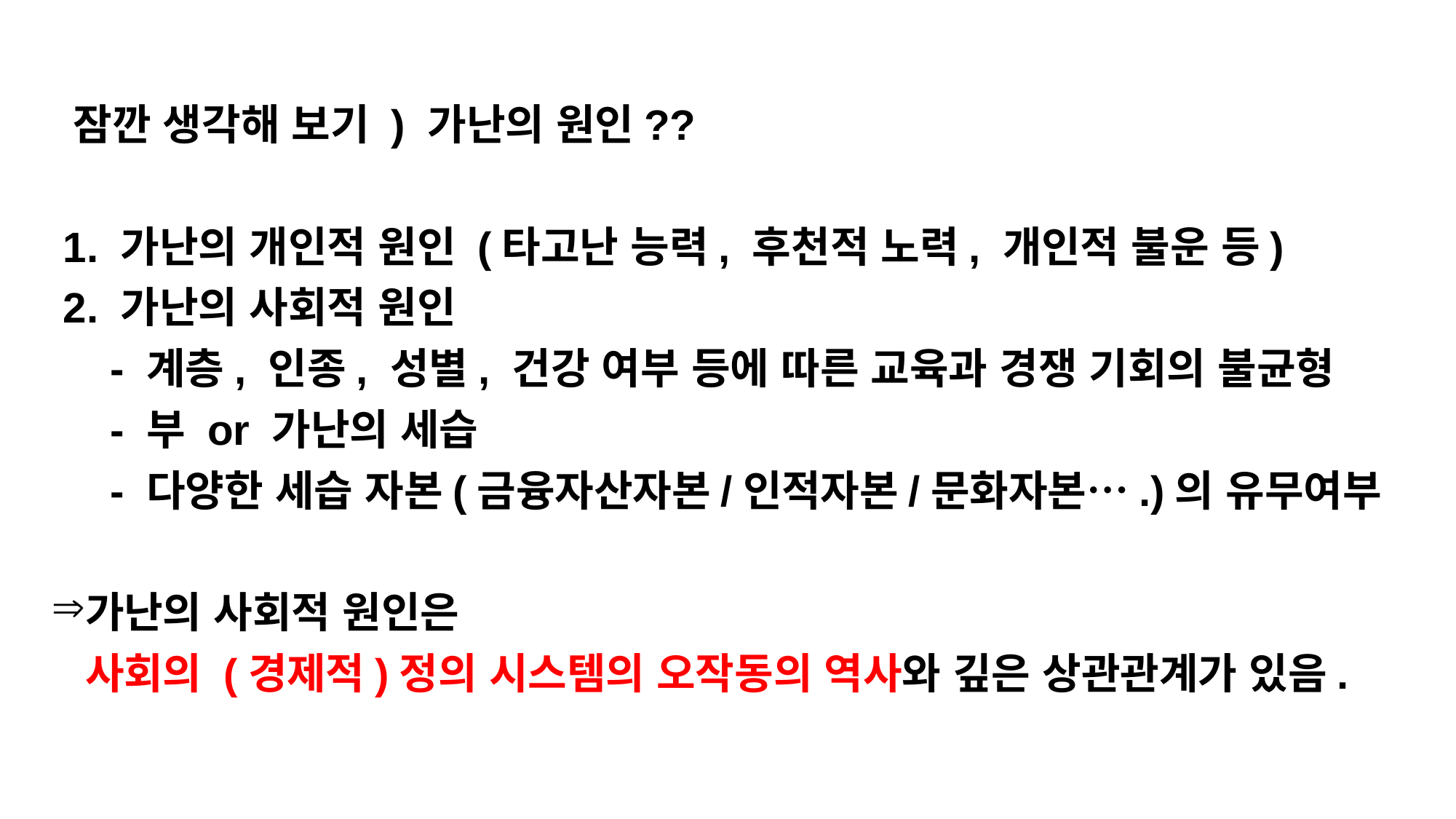

잠깐 생각해 보기 ) 가난의 원인??

 1. 가난의 개인적 원인 (타고난 능력, 후천적 노력, 개인적 불운 등)
 2. 가난의 사회적 원인
     - 계층, 인종, 성별, 건강 여부 등에 따른 교육과 경쟁 기회의 불균형
     - 부 or 가난의 세습
     - 다양한 세습 자본(금융자산자본/인적자본/문화자본….)의 유무여부

가난의 사회적 원인은
  사회의 (경제적)정의 시스템의 오작동의 역사와 깊은 상관관계가 있음.